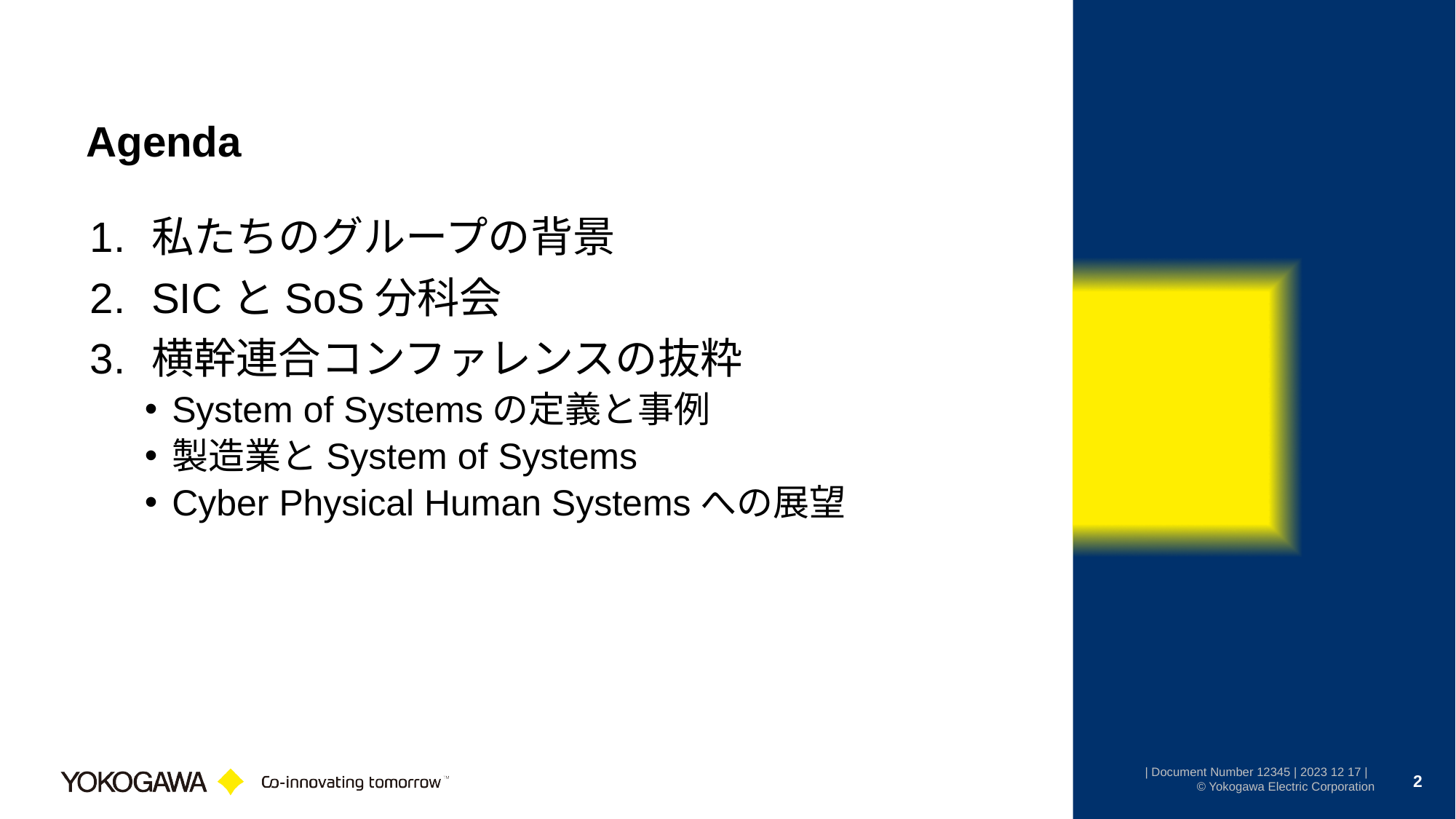

# Agenda
私たちのグループの背景
SICとSoS分科会
横幹連合コンファレンスの抜粋
System of Systemsの定義と事例
製造業とSystem of Systems
Cyber Physical Human Systemsへの展望
2